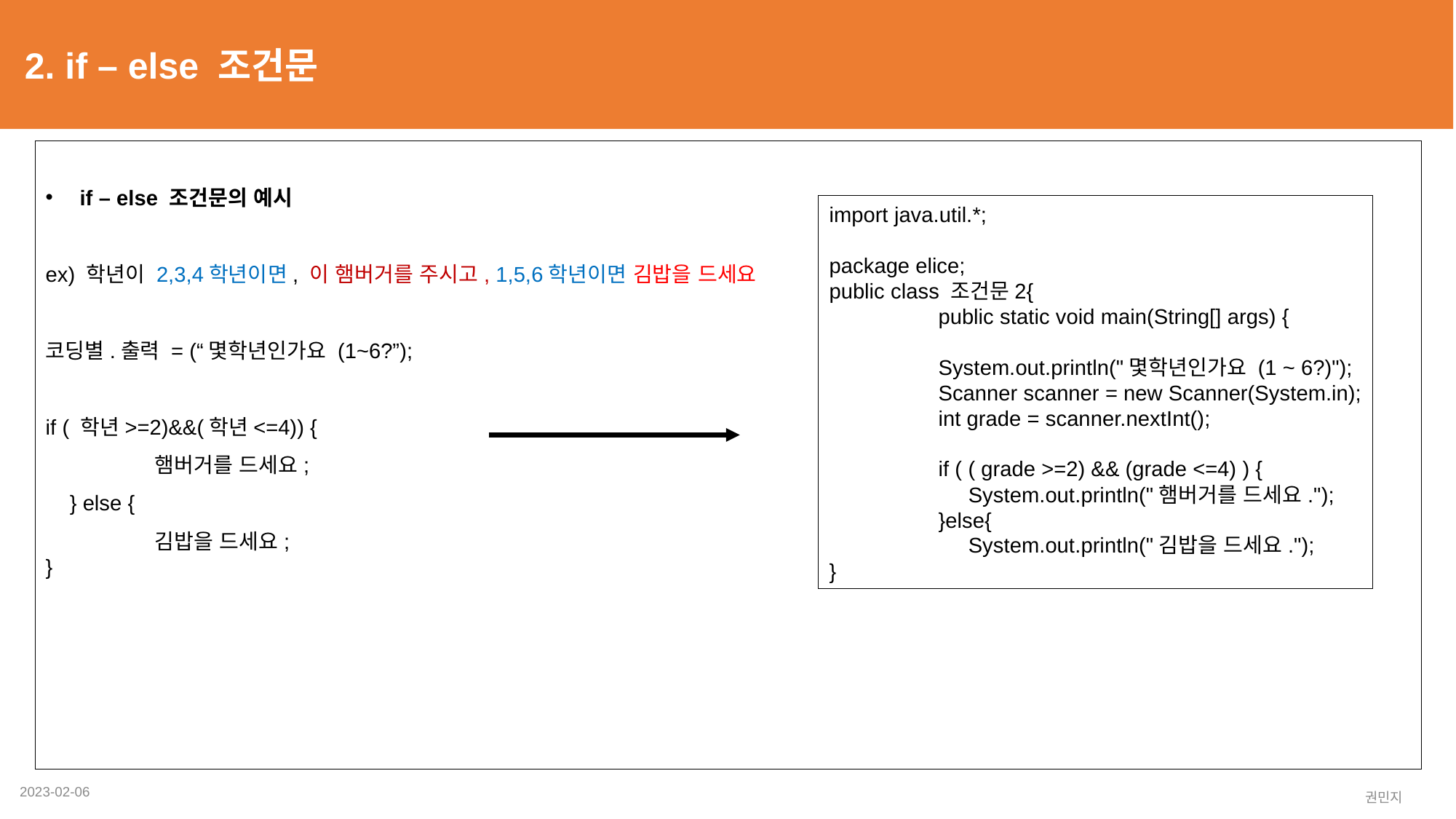

2. if – else 조건문

if – else 조건문의 예시

ex) 학년이 2,3,4학년이면, 이 햄버거를 주시고, 1,5,6학년이면 김밥을 드세요

코딩별.출력 = (“몇학년인가요 (1~6?”);

if ( 학년>=2)&&(학년<=4)) {
	햄버거를 드세요;
    } else {
	김밥을 드세요;
}
import java.util.*;

package elice;
public class 조건문2{
	public static void main(String[] args) {

	System.out.println("몇학년인가요 (1 ~ 6?)");
	Scanner scanner = new Scanner(System.in);
	int grade = scanner.nextInt();

	if ( ( grade >=2) && (grade <=4) ) {
	     System.out.println("햄버거를 드세요.");
	}else{
	     System.out.println("김밥을 드세요.");
}
2023-02-06
권민지